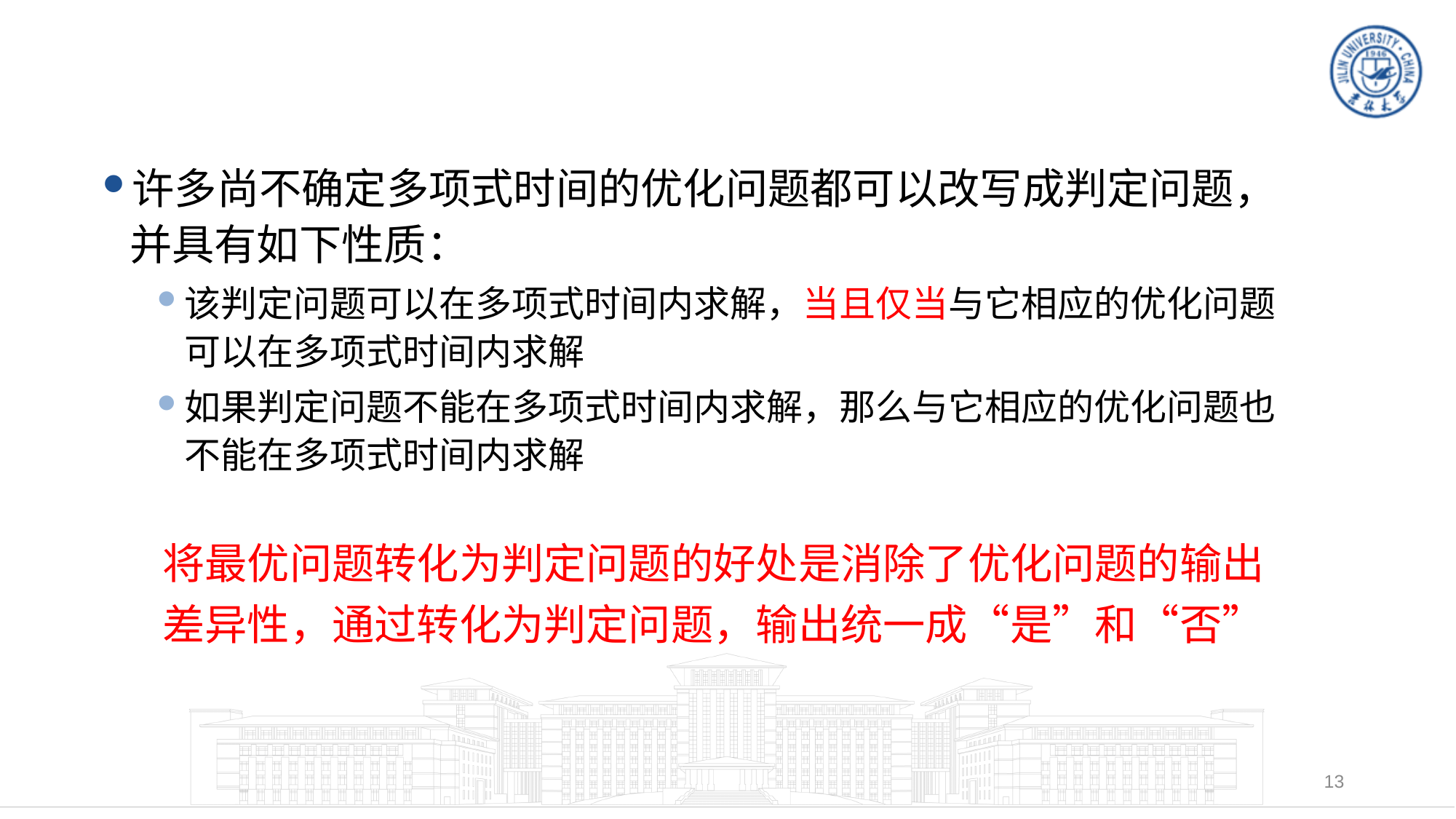

许多尚不确定多项式时间的优化问题都可以改写成判定问题，并具有如下性质：
该判定问题可以在多项式时间内求解，当且仅当与它相应的优化问题可以在多项式时间内求解
如果判定问题不能在多项式时间内求解，那么与它相应的优化问题也不能在多项式时间内求解

将最优问题转化为判定问题的好处是消除了优化问题的输出差异性，通过转化为判定问题，输出统一成“是”和“否”
13